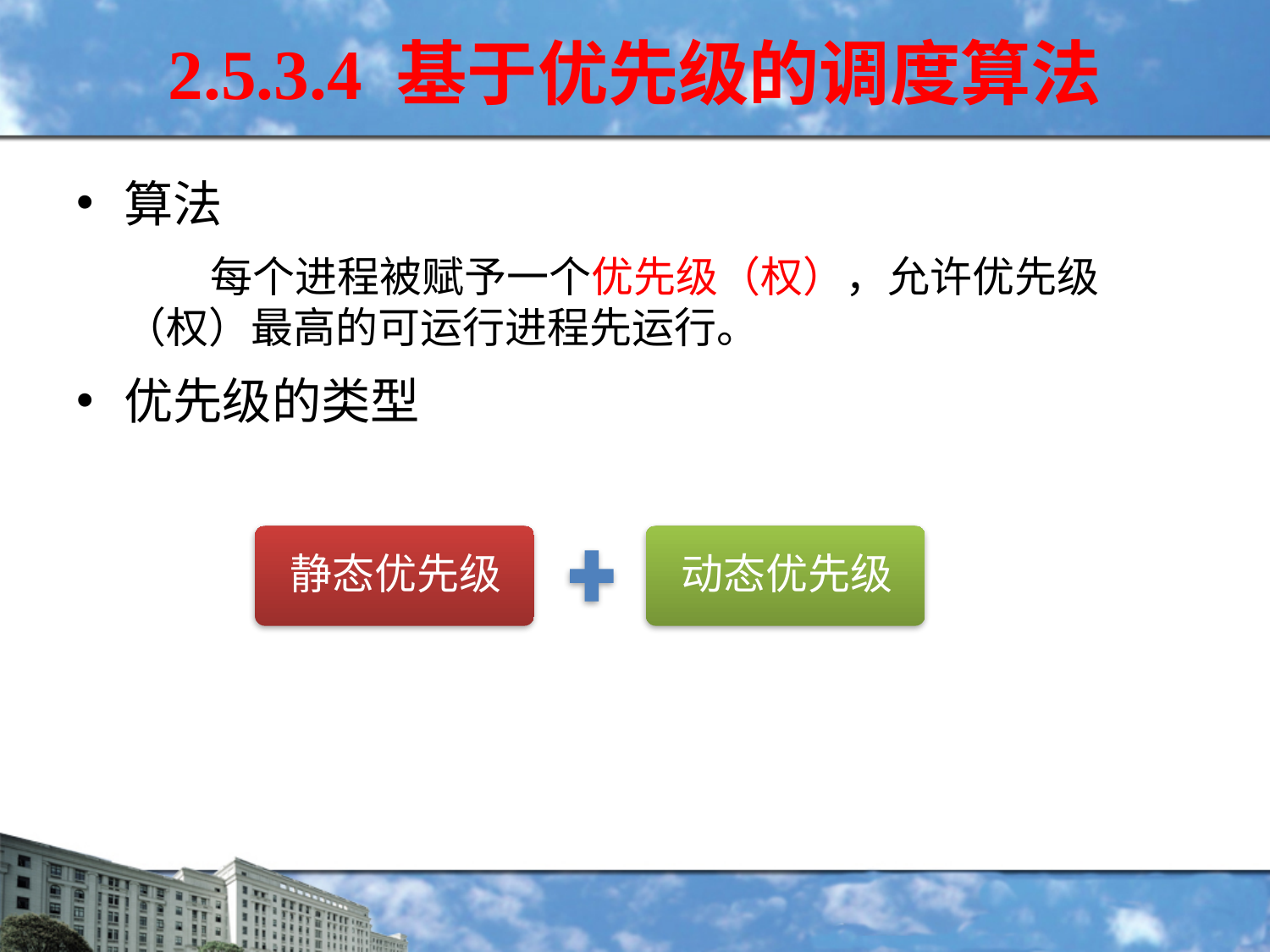

2.5.3.4 基于优先级的调度算法
算法
             每个进程被赋予一个优先级（权），允许优先级（权）最高的可运行进程先运行。
优先级的类型
静态优先级

动态优先级